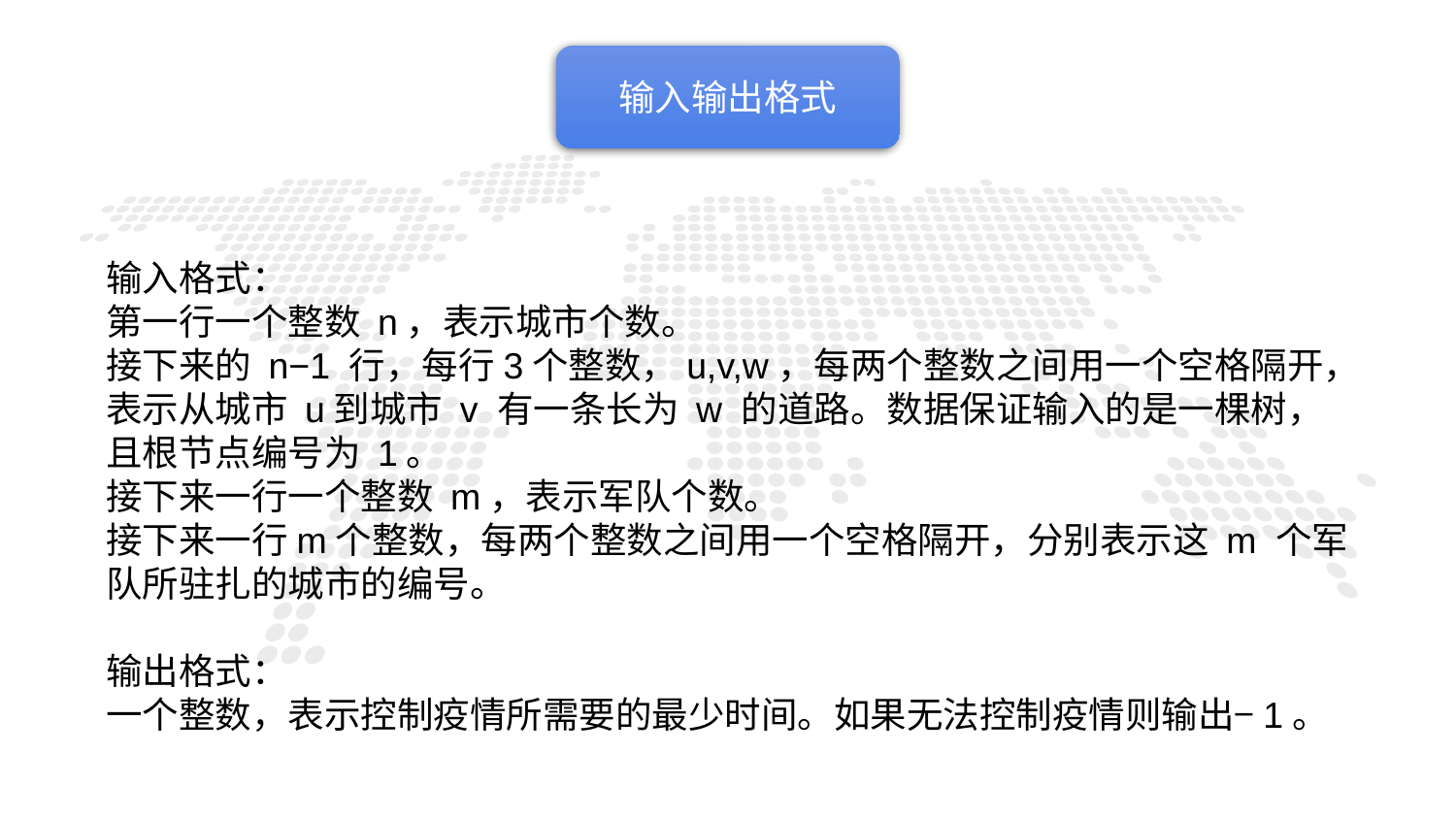

输入输出格式
输入格式：
第一行一个整数 n，表示城市个数。
接下来的 n−1 行，每行3个整数，u,v,w，每两个整数之间用一个空格隔开，表示从城市 u到城市 v 有一条长为 w 的道路。数据保证输入的是一棵树，且根节点编号为 1。
接下来一行一个整数 m，表示军队个数。
接下来一行m个整数，每两个整数之间用一个空格隔开，分别表示这 m 个军队所驻扎的城市的编号。

输出格式：
一个整数，表示控制疫情所需要的最少时间。如果无法控制疫情则输出−1。